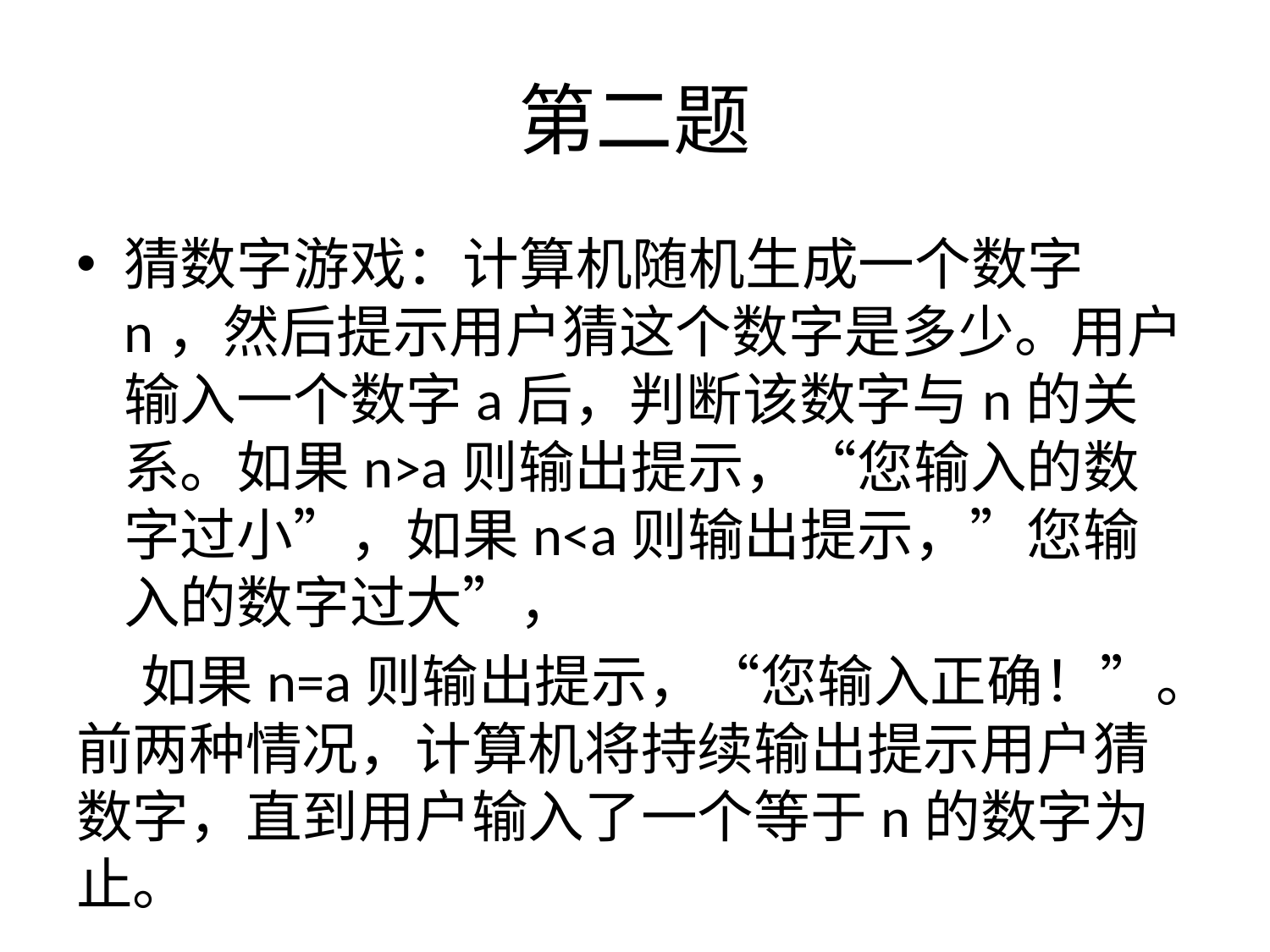

# 第二题
猜数字游戏：计算机随机生成一个数字n，然后提示用户猜这个数字是多少。用户输入一个数字a后，判断该数字与n的关系。如果n>a则输出提示，“您输入的数字过小”，如果n<a则输出提示，”您输入的数字过大”，
    如果n=a则输出提示，“您输入正确！”。前两种情况，计算机将持续输出提示用户猜数字，直到用户输入了一个等于n的数字为止。